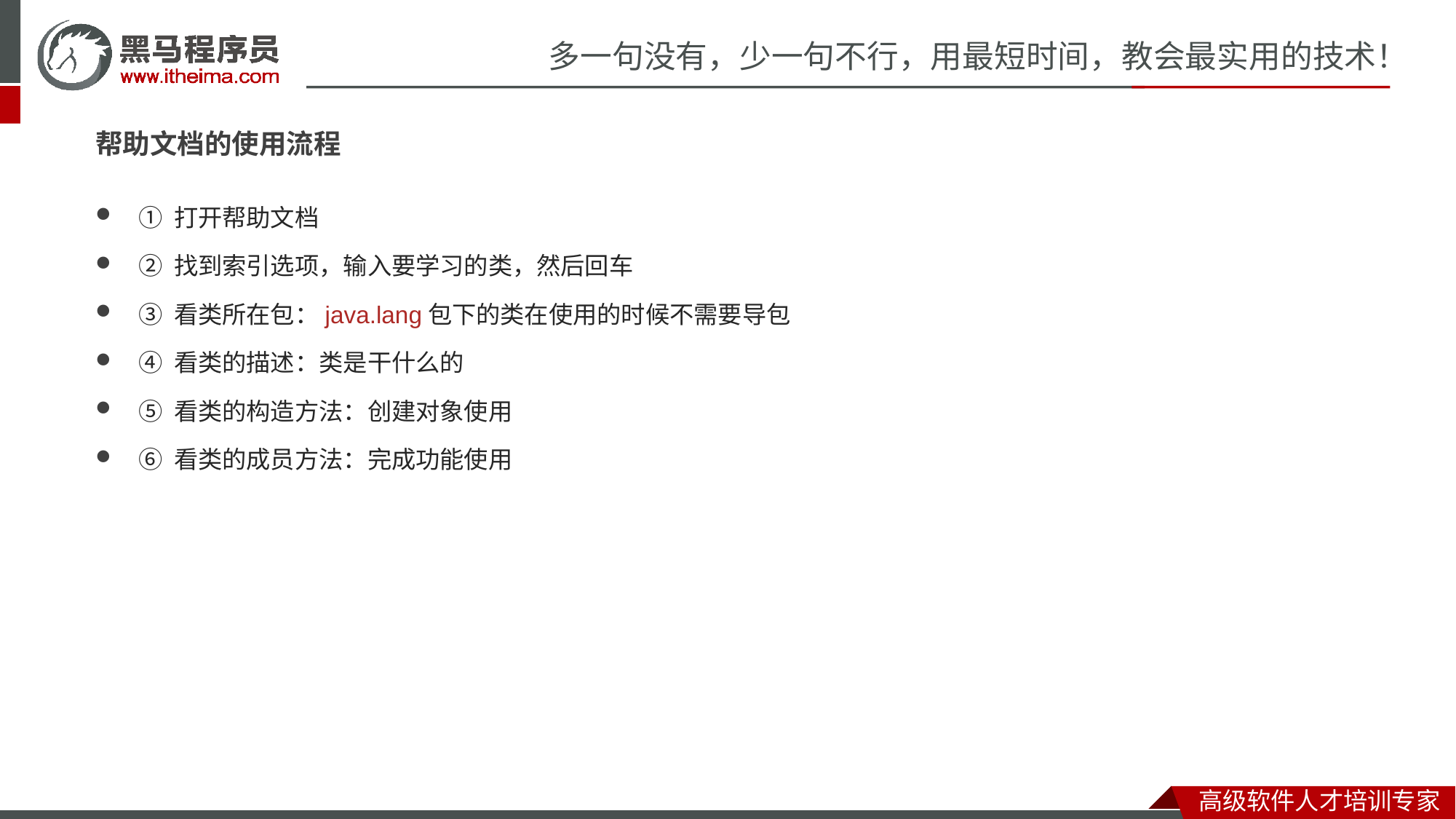

帮助文档的使用流程
① 打开帮助文档
② 找到索引选项，输入要学习的类，然后回车
③ 看类所在包：java.lang包下的类在使用的时候不需要导包
④ 看类的描述：类是干什么的
⑤ 看类的构造方法：创建对象使用
⑥ 看类的成员方法：完成功能使用